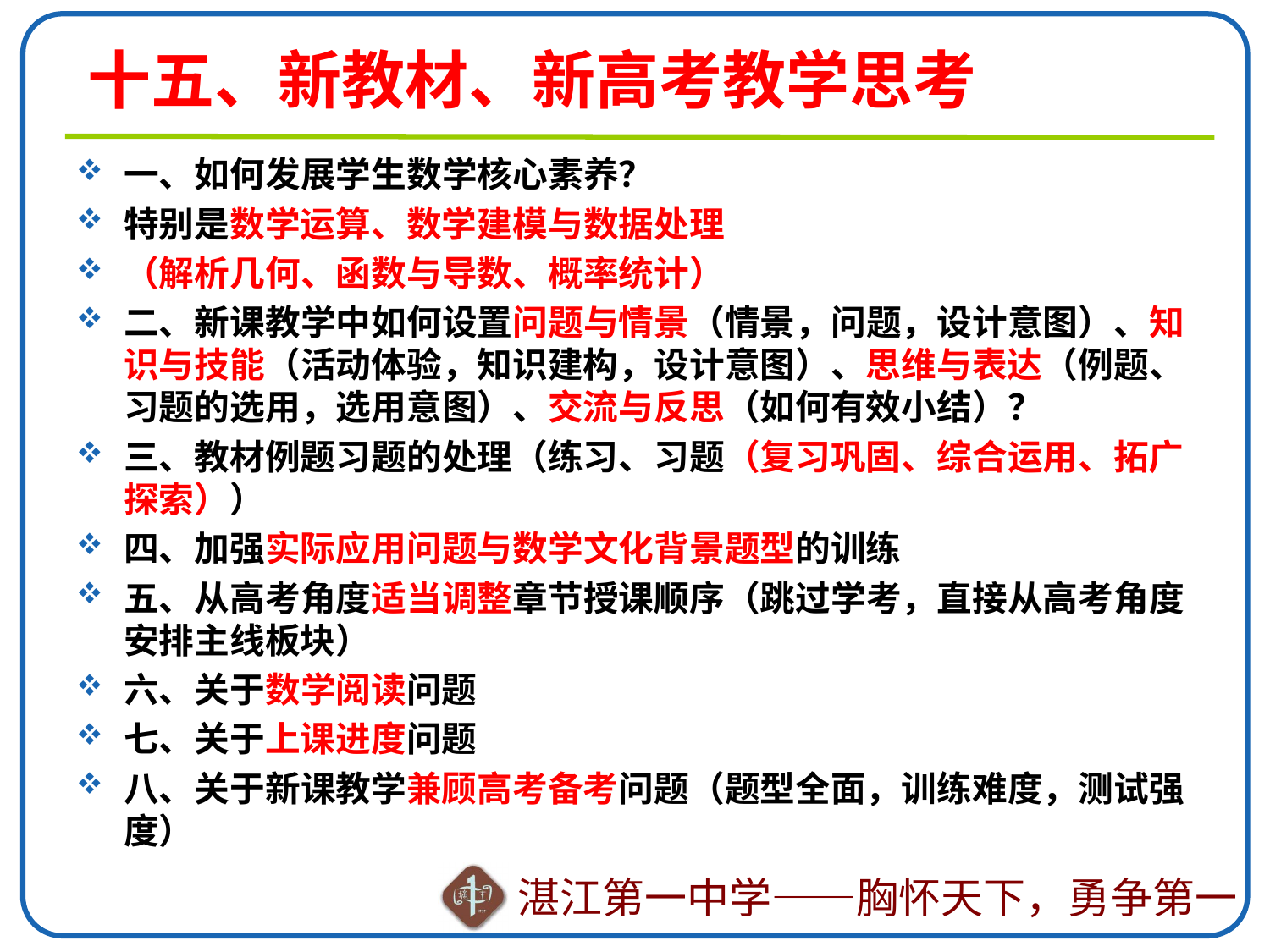

# 十五、新教材、新高考教学思考
一、如何发展学生数学核心素养？
特别是数学运算、数学建模与数据处理
（解析几何、函数与导数、概率统计）
二、新课教学中如何设置问题与情景（情景，问题，设计意图）、知识与技能（活动体验，知识建构，设计意图）、思维与表达（例题、习题的选用，选用意图）、交流与反思（如何有效小结）？
三、教材例题习题的处理（练习、习题（复习巩固、综合运用、拓广探索））
四、加强实际应用问题与数学文化背景题型的训练
五、从高考角度适当调整章节授课顺序（跳过学考，直接从高考角度安排主线板块）
六、关于数学阅读问题
七、关于上课进度问题
八、关于新课教学兼顾高考备考问题（题型全面，训练难度，测试强度）
57